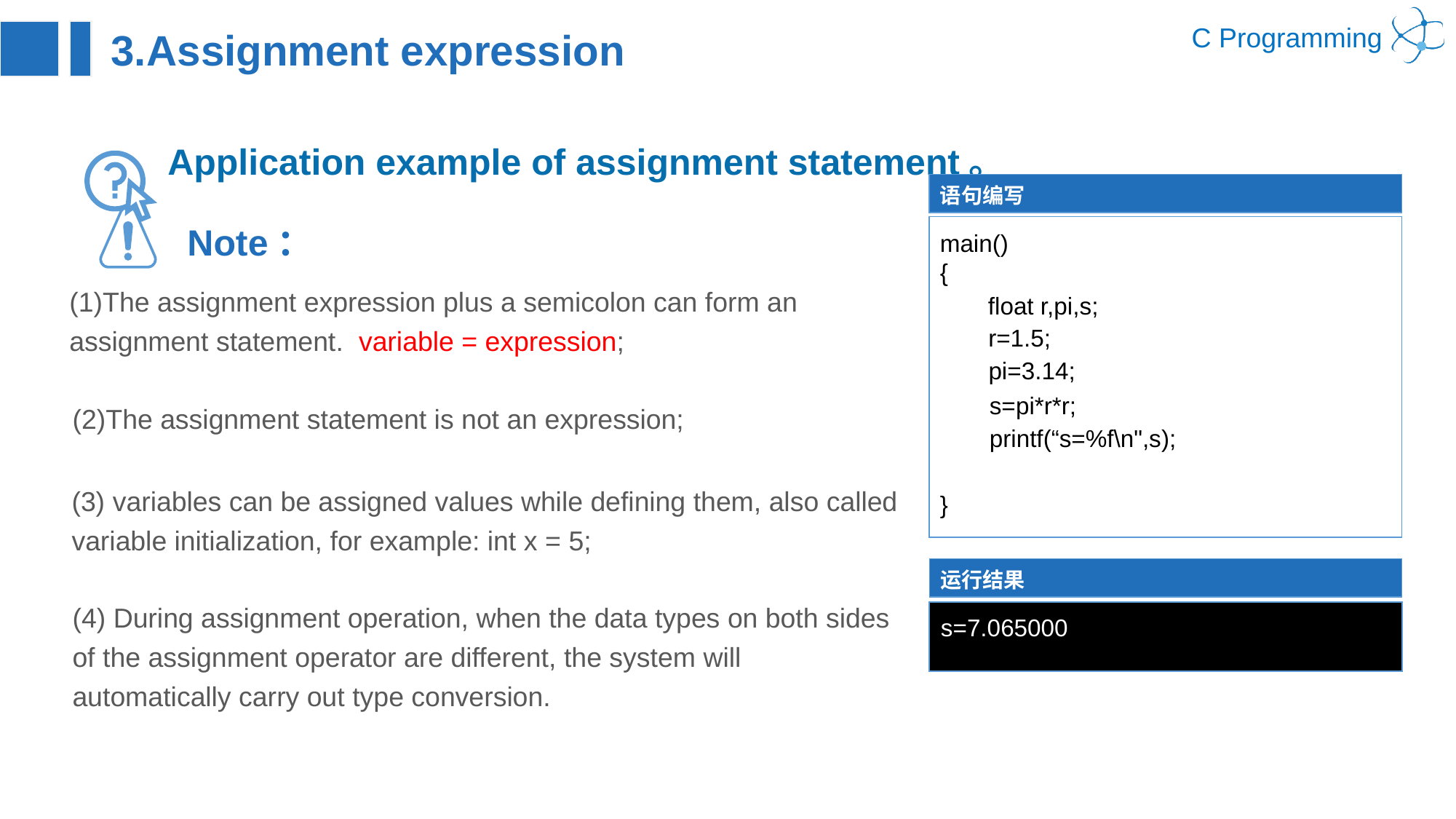

3.Assignment expression

Application example of assignment statement。

语句编写

Note：

main()
{

}
(1)The assignment expression plus a semicolon can form an assignment statement.  variable = expression;
float r,pi,s;
r=1.5;
pi=3.14;
s=pi*r*r;
(2)The assignment statement is not an expression;
printf(“s=%f\n",s);
(3) variables can be assigned values while defining them, also called variable initialization, for example: int x = 5;

运行结果
(4) During assignment operation, when the data types on both sides of the assignment operator are different, the system will automatically carry out type conversion.

 s=7.065000